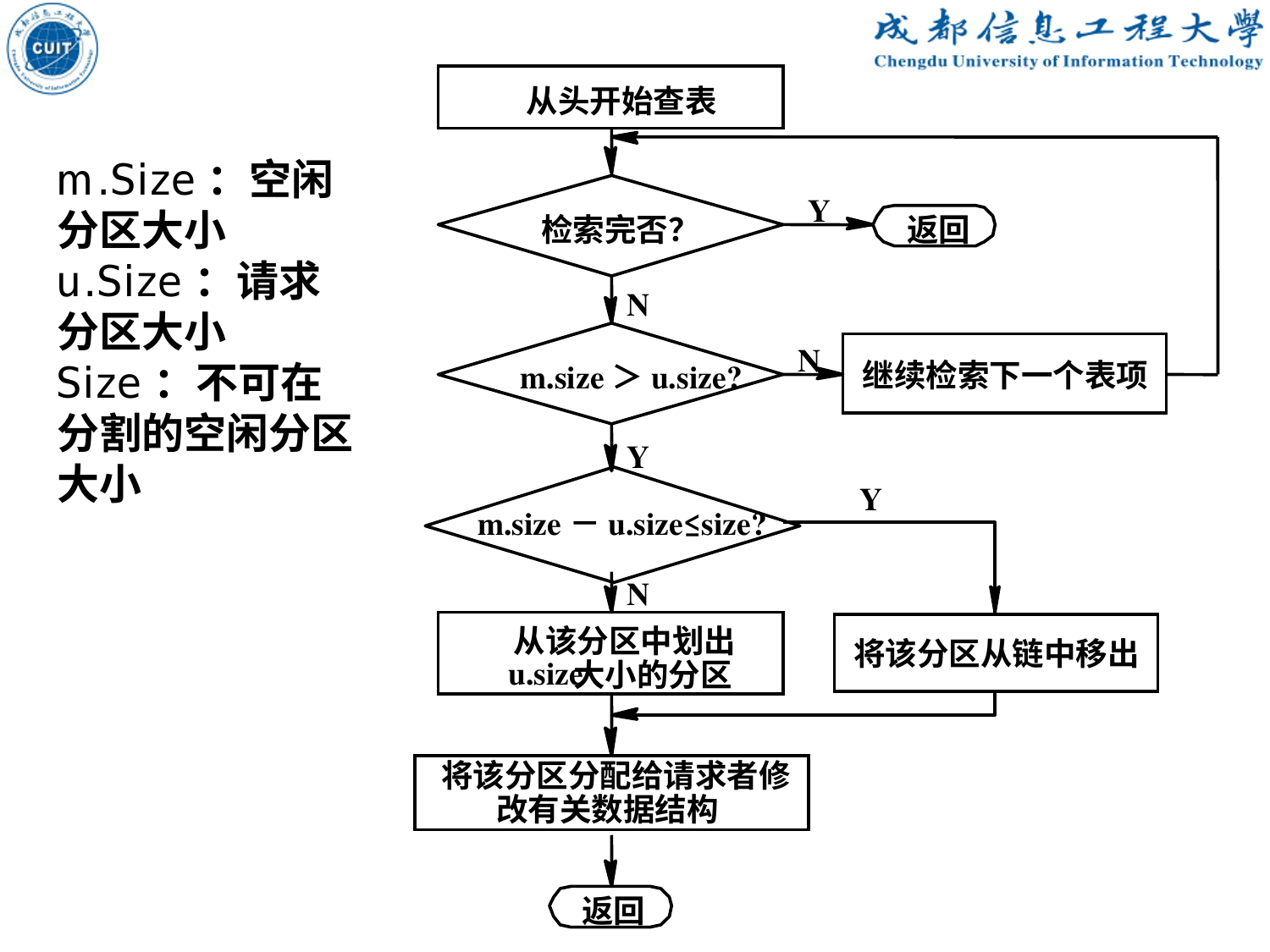

从头开始查表

Y

检索完否？
返回

N

N
继续检索下一个表项
m.size＞u.size?

Y

Y
m.size－u.size≤size?

N

从该分区中划出
将该分区从链中移出
u.size
大小的分区

将该分区分配给请求者修

改有关数据结构

返回
m.Size：空闲分区大小
u.Size：请求分区大小
Size：不可在分割的空闲分区大小